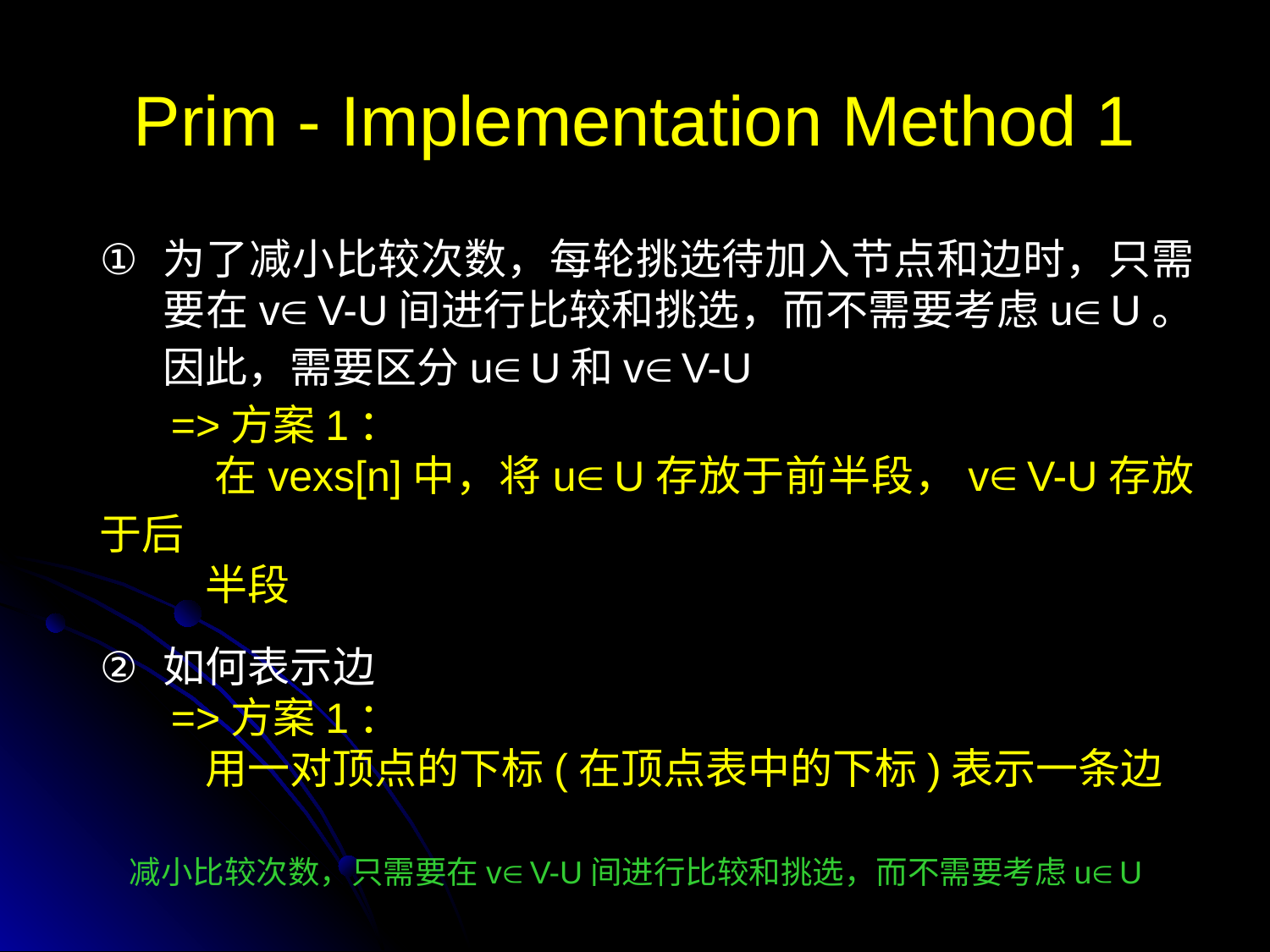

Prim - Implementation Method 1
为了减小比较次数，每轮挑选待加入节点和边时，只需要在v∈ V-U间进行比较和挑选，而不需要考虑u∈ U。因此，需要区分u∈ U和v∈ V-U
      =>方案1：
          在vexs[n]中，将u∈ U存放于前半段，v∈ V-U存放于后
          半段
如何表示边
      =>方案1：
          用一对顶点的下标(在顶点表中的下标)表示一条边
减小比较次数，只需要在v∈ V-U间进行比较和挑选，而不需要考虑u∈ U